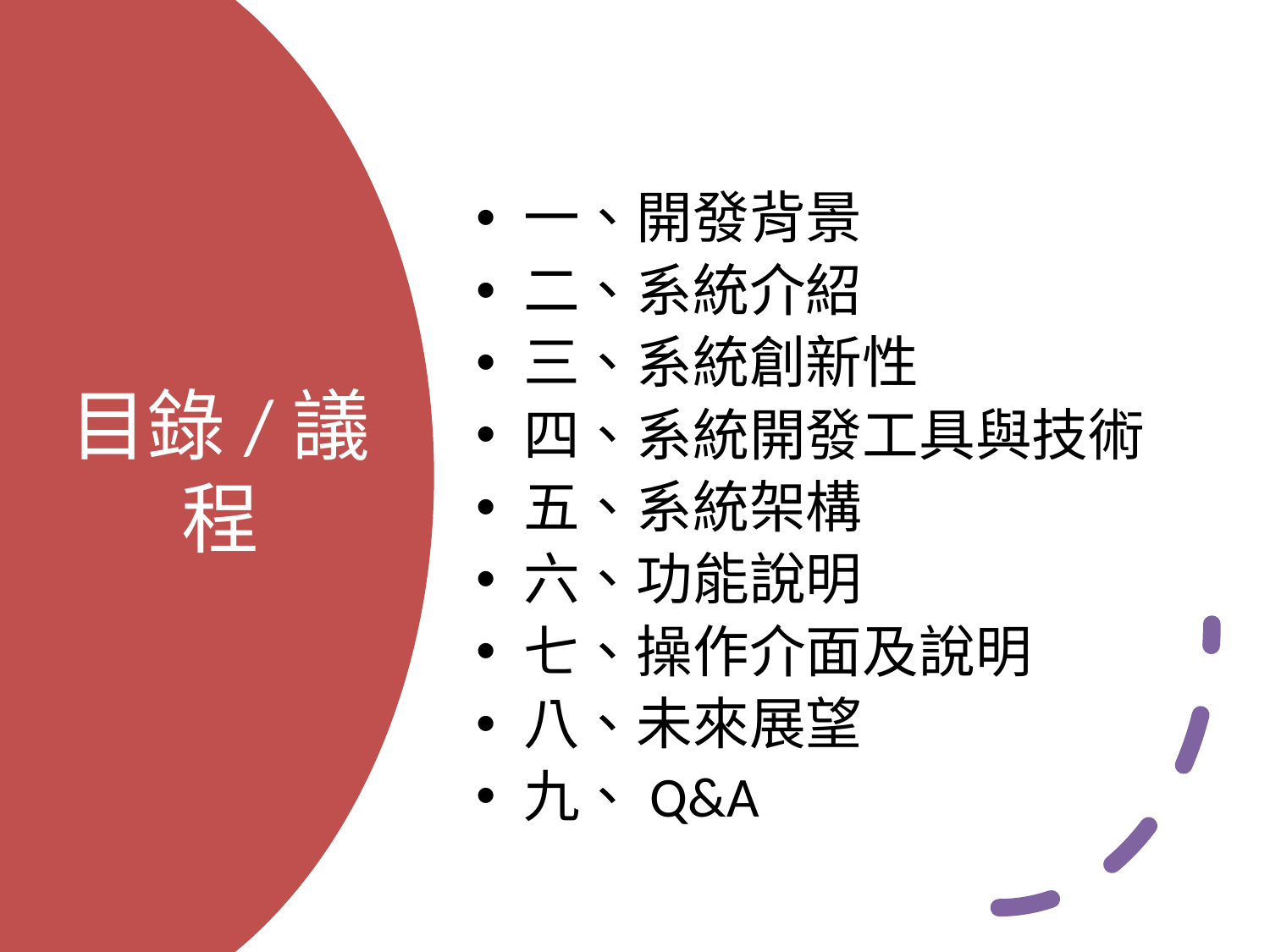

一、開發背景
二、系統介紹
三、系統創新性
四、系統開發工具與技術
五、系統架構
六、功能說明
七、操作介面及說明
八、未來展望
九、Q&A
# 目錄/議程